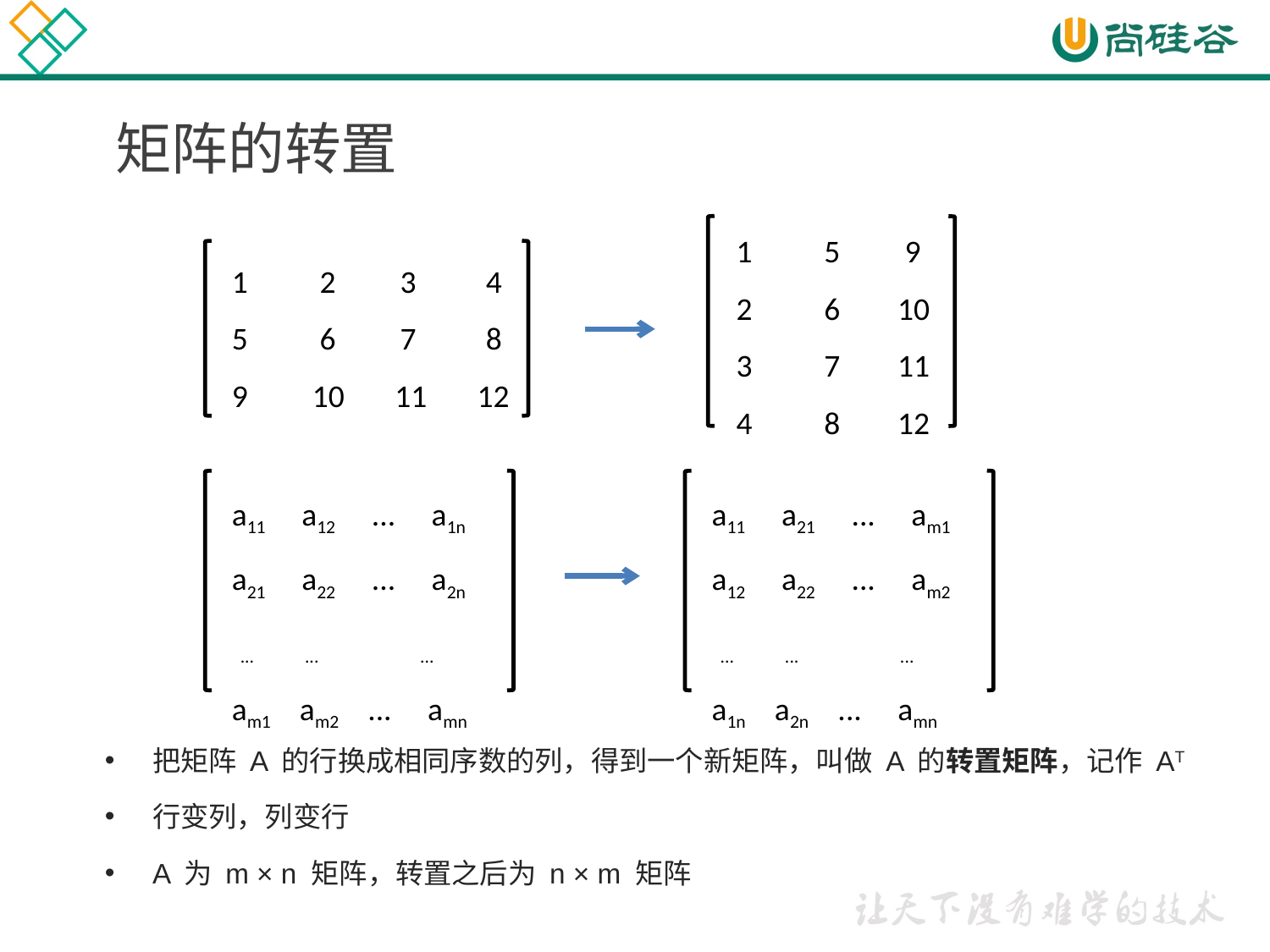

# 矩阵的转置
1          5         9
2          6        10
3          7        11
4          8        12

1          2         3	4
5          6         7	8
9         10       11       12

a11     a12     ...     a1n
a21     a22     ...     a2n
  ...            ...                        ...
am1    am2    ...     amn

a11     a21     ...     am1
a12     a22     ...     am2
  ...            ...                        ...
a1n    a2n    ...     amn

把矩阵 A 的行换成相同序数的列，得到一个新矩阵，叫做 A 的转置矩阵，记作 AT
行变列，列变行
A 为 m × n 矩阵，转置之后为 n × m 矩阵